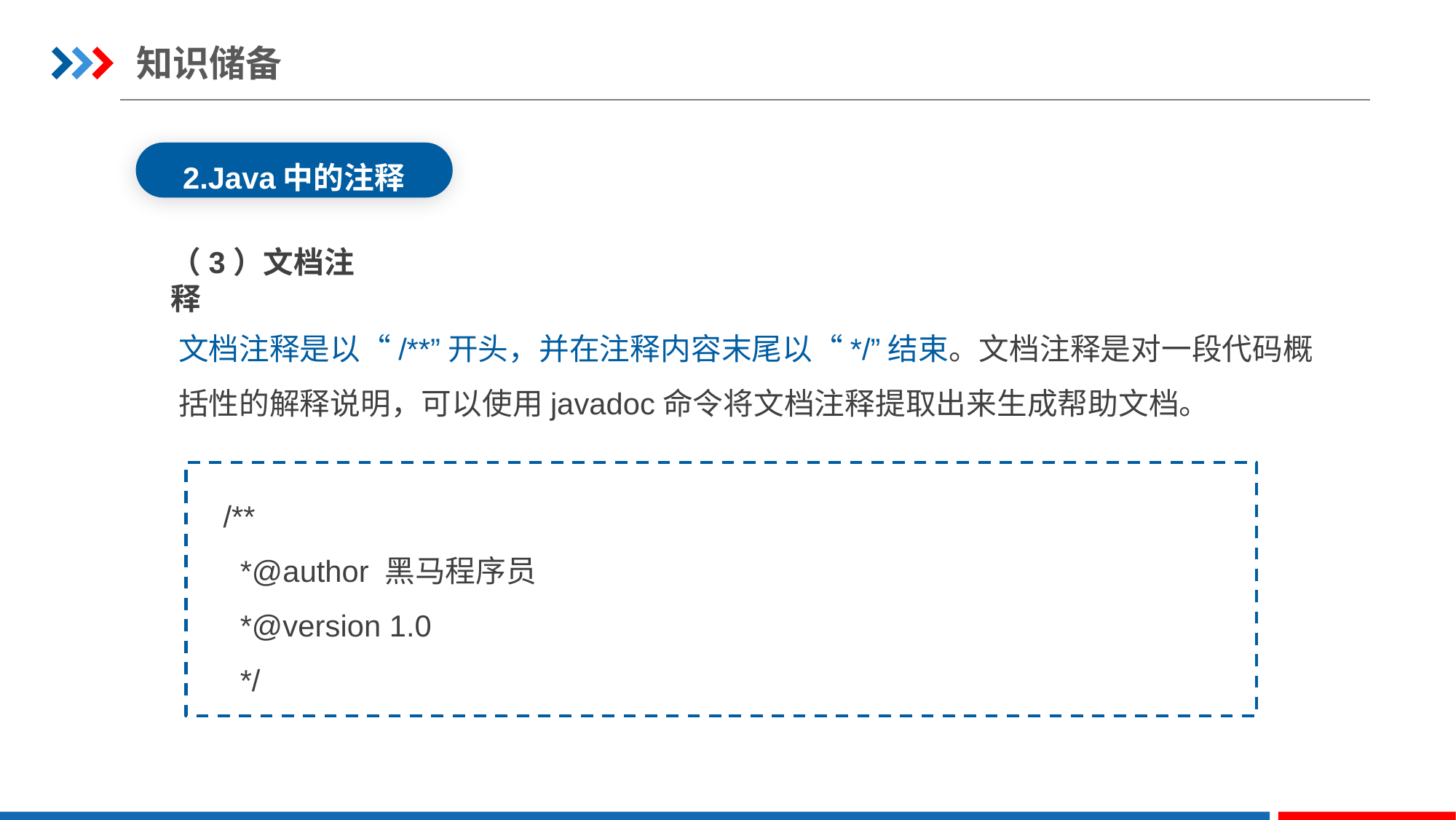

知识储备
2.Java中的注释

（3）文档注释
文档注释是以“/**”开头，并在注释内容末尾以“*/”结束。文档注释是对一段代码概括性的解释说明，可以使用javadoc命令将文档注释提取出来生成帮助文档。

/**
  *@author 黑马程序员
  *@version 1.0
  */